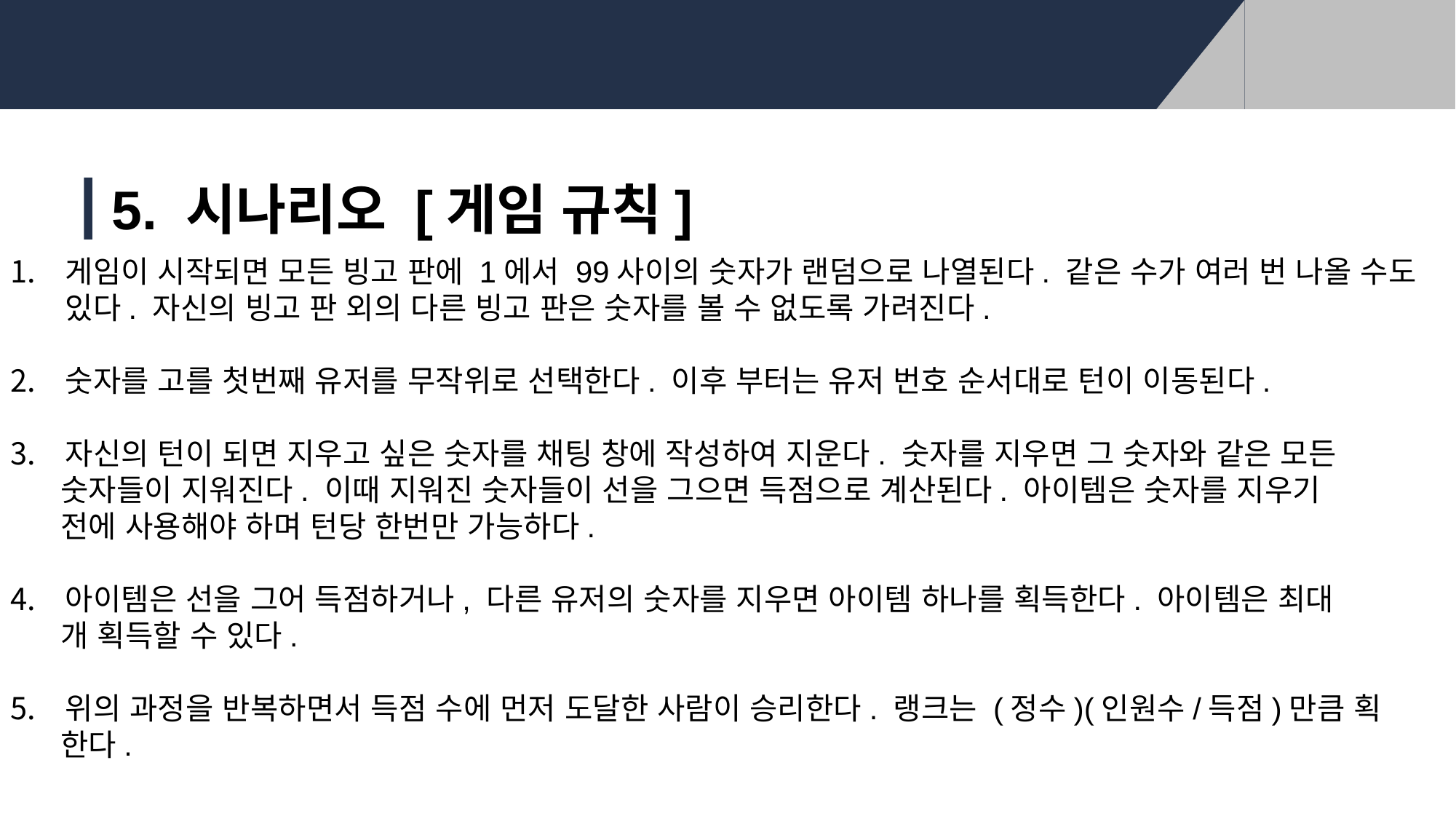

5. 시나리오 [게임 규칙]

게임이 시작되면 모든 빙고 판에 1에서 99사이의 숫자가 랜덤으로 나열된다. 같은 수가 여러 번 나올 수도 있다. 자신의 빙고 판 외의 다른 빙고 판은 숫자를 볼 수 없도록 가려진다.

숫자를 고를 첫번째 유저를 무작위로 선택한다. 이후 부터는 유저 번호 순서대로 턴이 이동된다.

자신의 턴이 되면 지우고 싶은 숫자를 채팅 창에 작성하여 지운다. 숫자를 지우면 그 숫자와 같은 모든
     숫자들이 지워진다. 이때 지워진 숫자들이 선을 그으면 득점으로 계산된다. 아이템은 숫자를 지우기
     전에 사용해야 하며 턴당 한번만 가능하다.

아이템은 선을 그어 득점하거나, 다른 유저의 숫자를 지우면 아이템 하나를 획득한다. 아이템은 최대
     개 획득할 수 있다.

위의 과정을 반복하면서 득점 수에 먼저 도달한 사람이 승리한다. 랭크는 (정수)(인원수/득점)만큼 획
     한다.